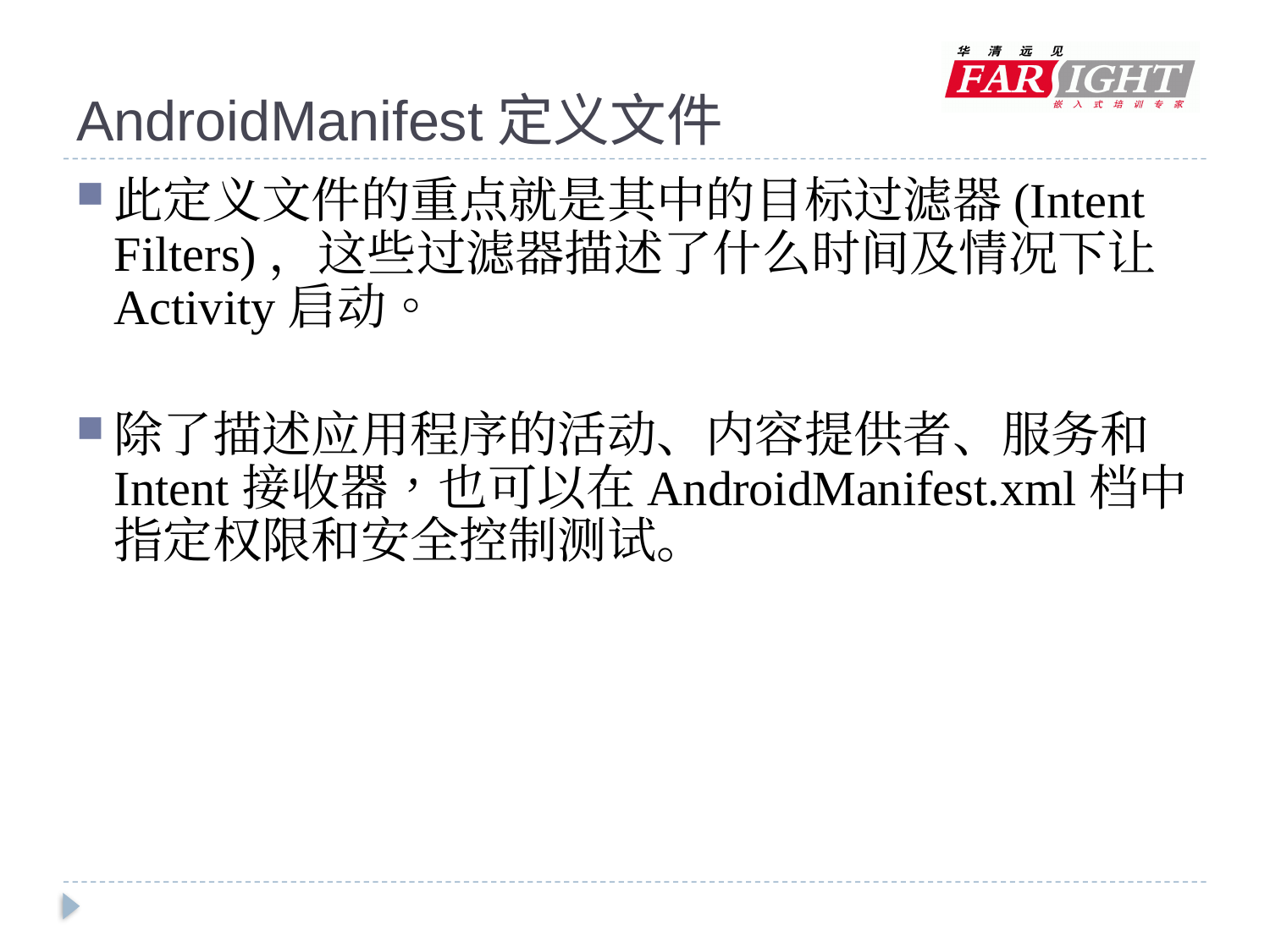

# AndroidManifest定义文件
此定义文件的重点就是其中的目标过滤器(Intent Filters)，这些过滤器描述了什么时间及情况下让Activity启动。

除了描述应用程序的活动、内容提供者、服务和Intent接收器，也可以在AndroidManifest.xml档中指定权限和安全控制测试。